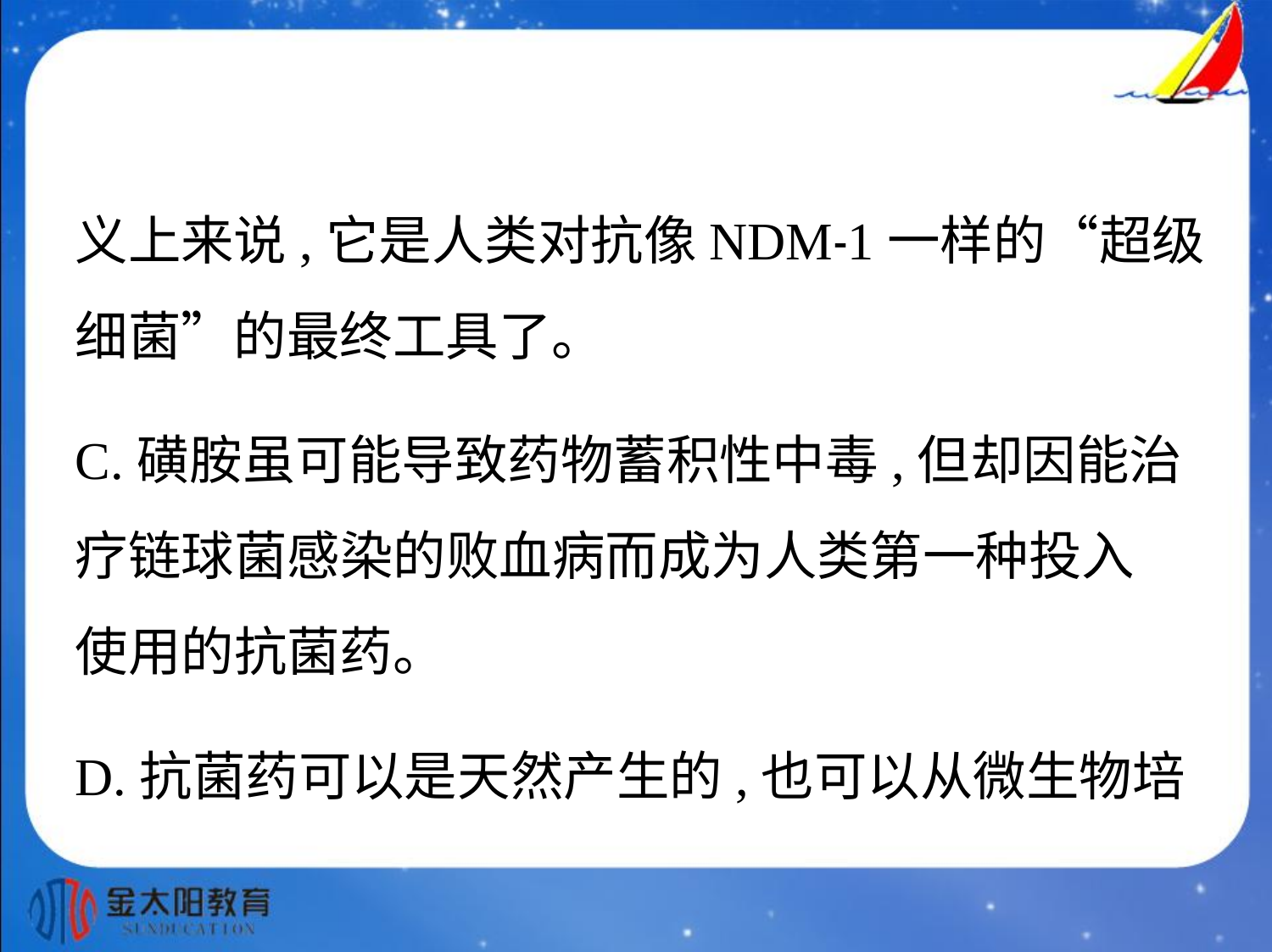

义上来说,它是人类对抗像NDM-1一样的“超级
细菌”的最终工具了。
C.磺胺虽可能导致药物蓄积性中毒,但却因能治
疗链球菌感染的败血病而成为人类第一种投入
使用的抗菌药。
D.抗菌药可以是天然产生的,也可以从微生物培